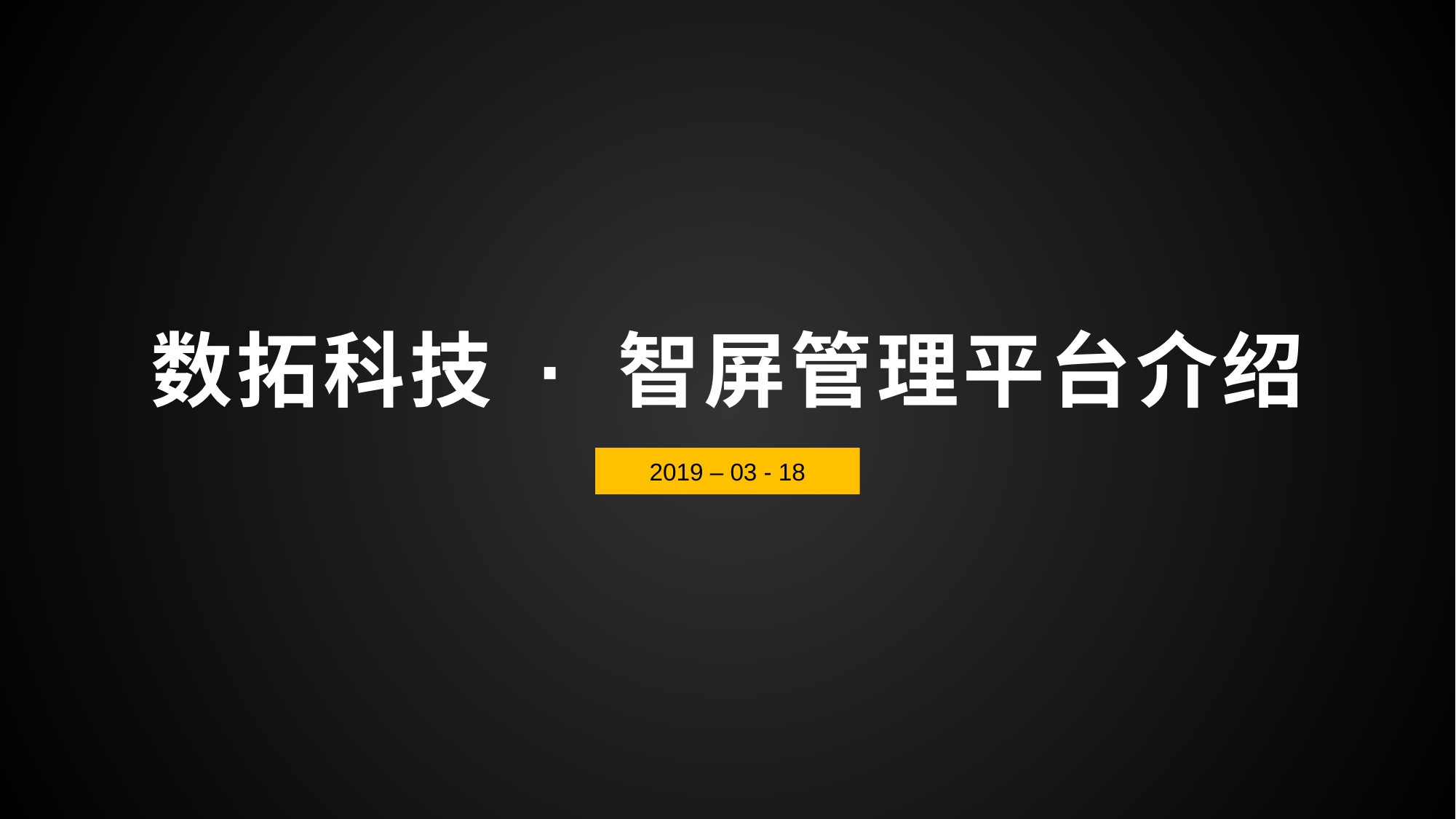

# 数拓科技 · 智屏管理平台介绍
2019 – 03 - 18